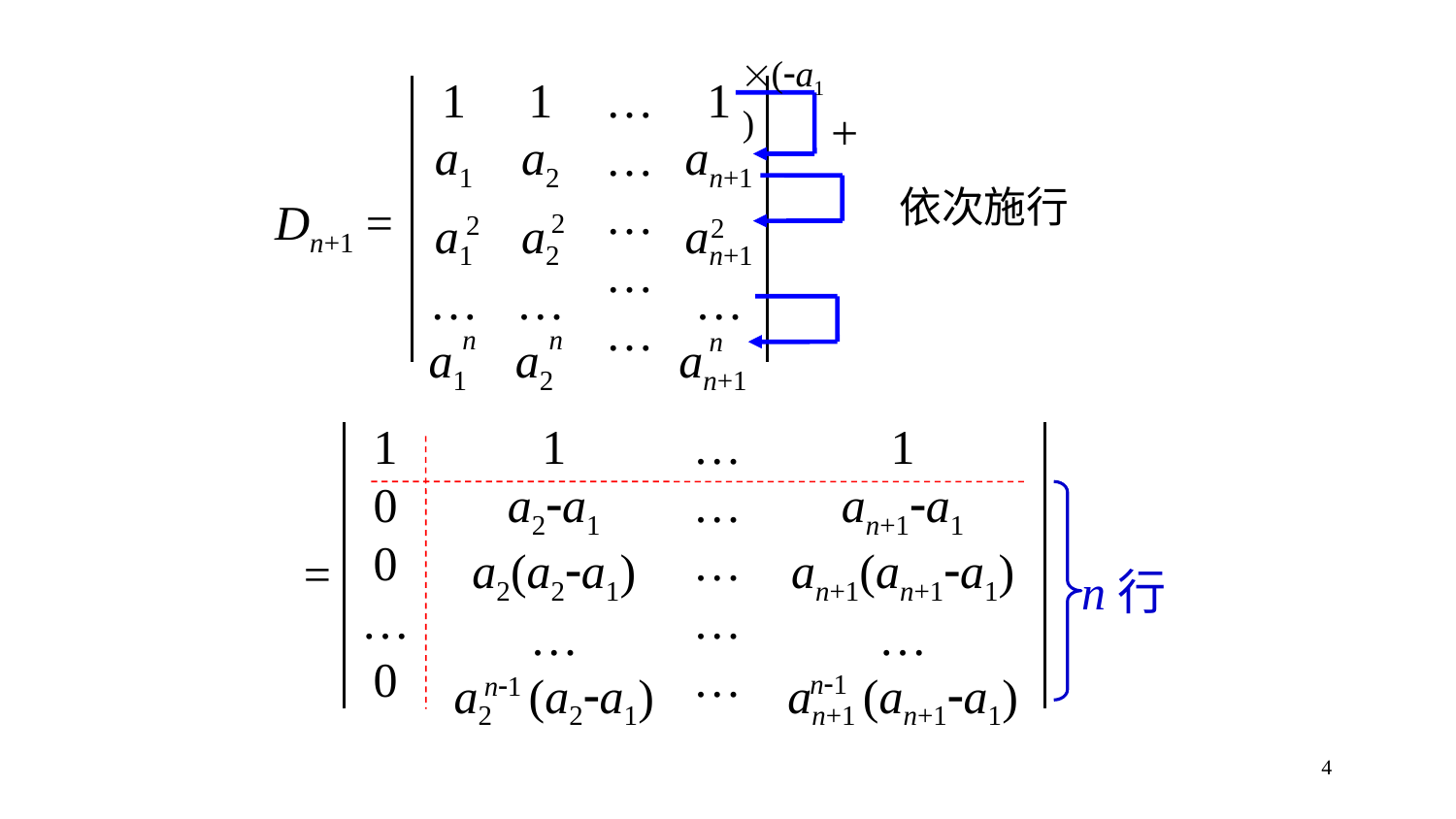

×(−a1)

+
1
a1
a1
…
a1
2
n
1
a2
a2
…
a2
…
…
…
…
…
1
an+1
an+1
…
an+1

依次施行

Dn+1 =
2
2

n
n
1
0
0
…
0
1
a2−a1
a2(a2−a1)
…
a2   (a2−a1)
…
…
…
…
…
1
an+1−a1
an+1(an+1−a1)
…
an+1 (an+1−a1)

=
n−1
n−1

n行
4